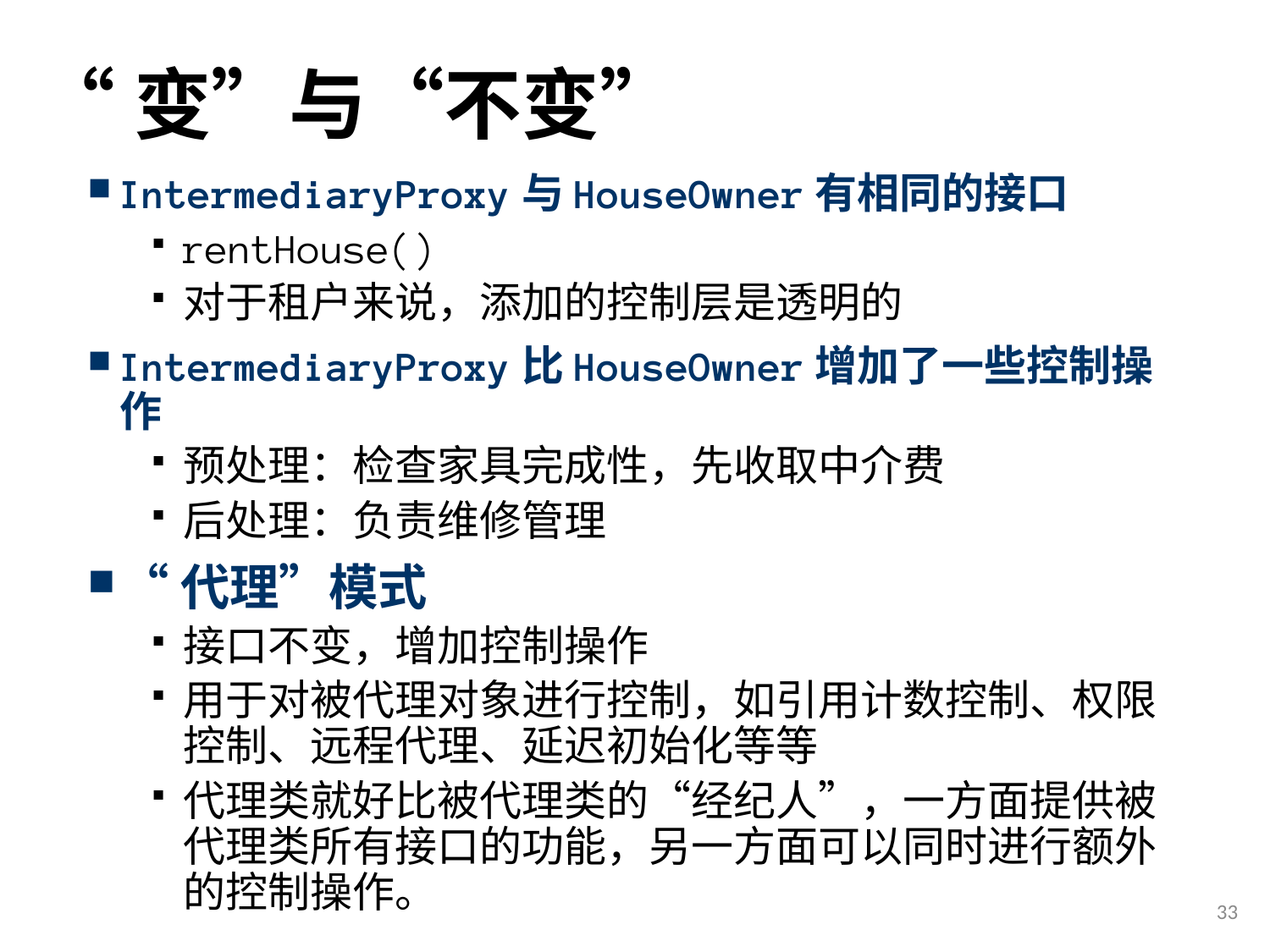

# “变”与“不变”
IntermediaryProxy与HouseOwner有相同的接口
rentHouse()
对于租户来说，添加的控制层是透明的
IntermediaryProxy比HouseOwner增加了一些控制操作
预处理：检查家具完成性，先收取中介费
后处理：负责维修管理
“代理”模式
接口不变，增加控制操作
用于对被代理对象进行控制，如引用计数控制、权限控制、远程代理、延迟初始化等等
代理类就好比被代理类的“经纪人”，一方面提供被代理类所有接口的功能，另一方面可以同时进行额外的控制操作。

33